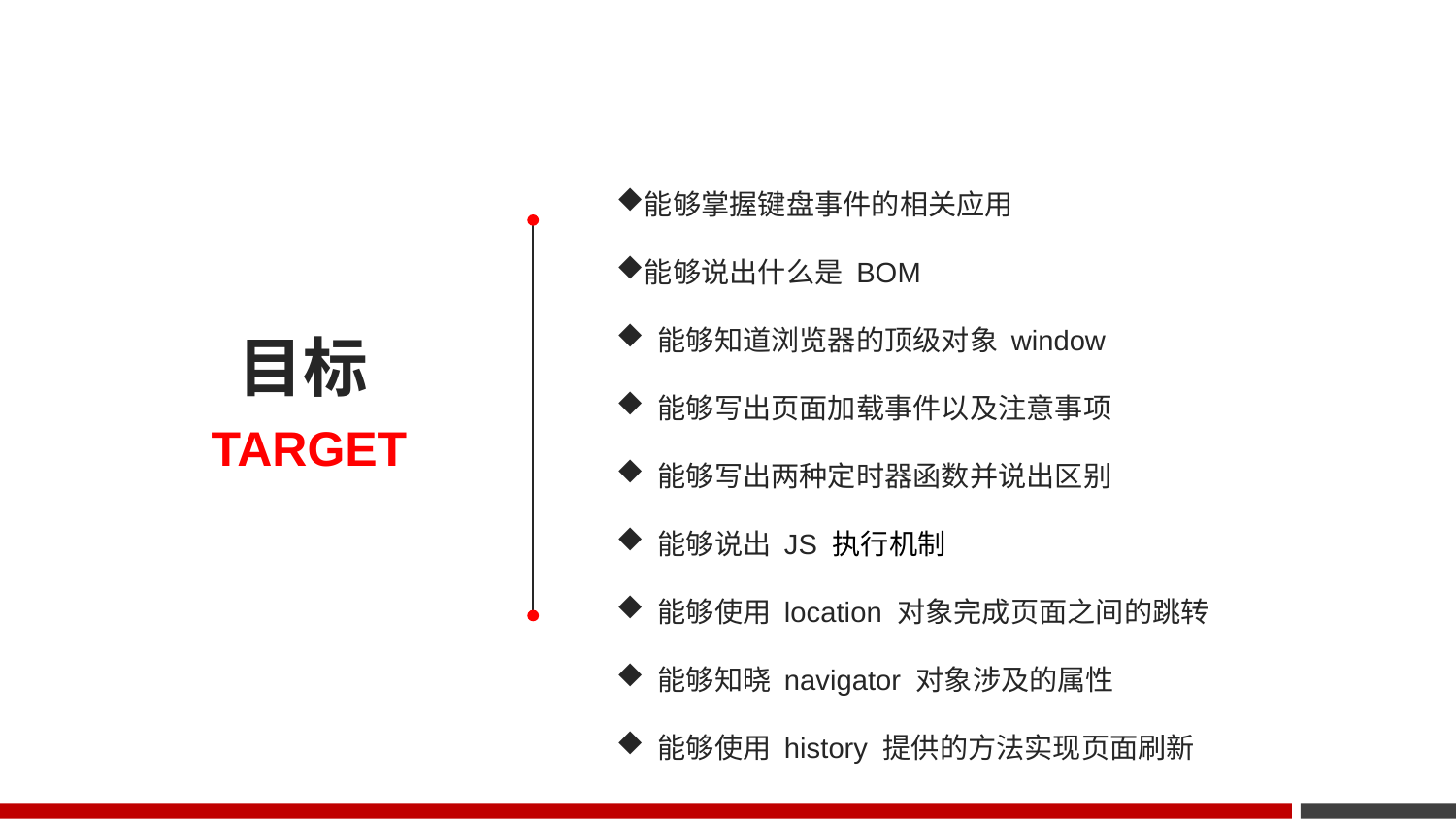

能够掌握键盘事件的相关应用
能够说出什么是 BOM
 能够知道浏览器的顶级对象 window
 能够写出页面加载事件以及注意事项
 能够写出两种定时器函数并说出区别
 能够说出 JS 执行机制
 能够使用 location 对象完成页面之间的跳转
 能够知晓 navigator 对象涉及的属性
 能够使用 history 提供的方法实现页面刷新

目标
TARGET